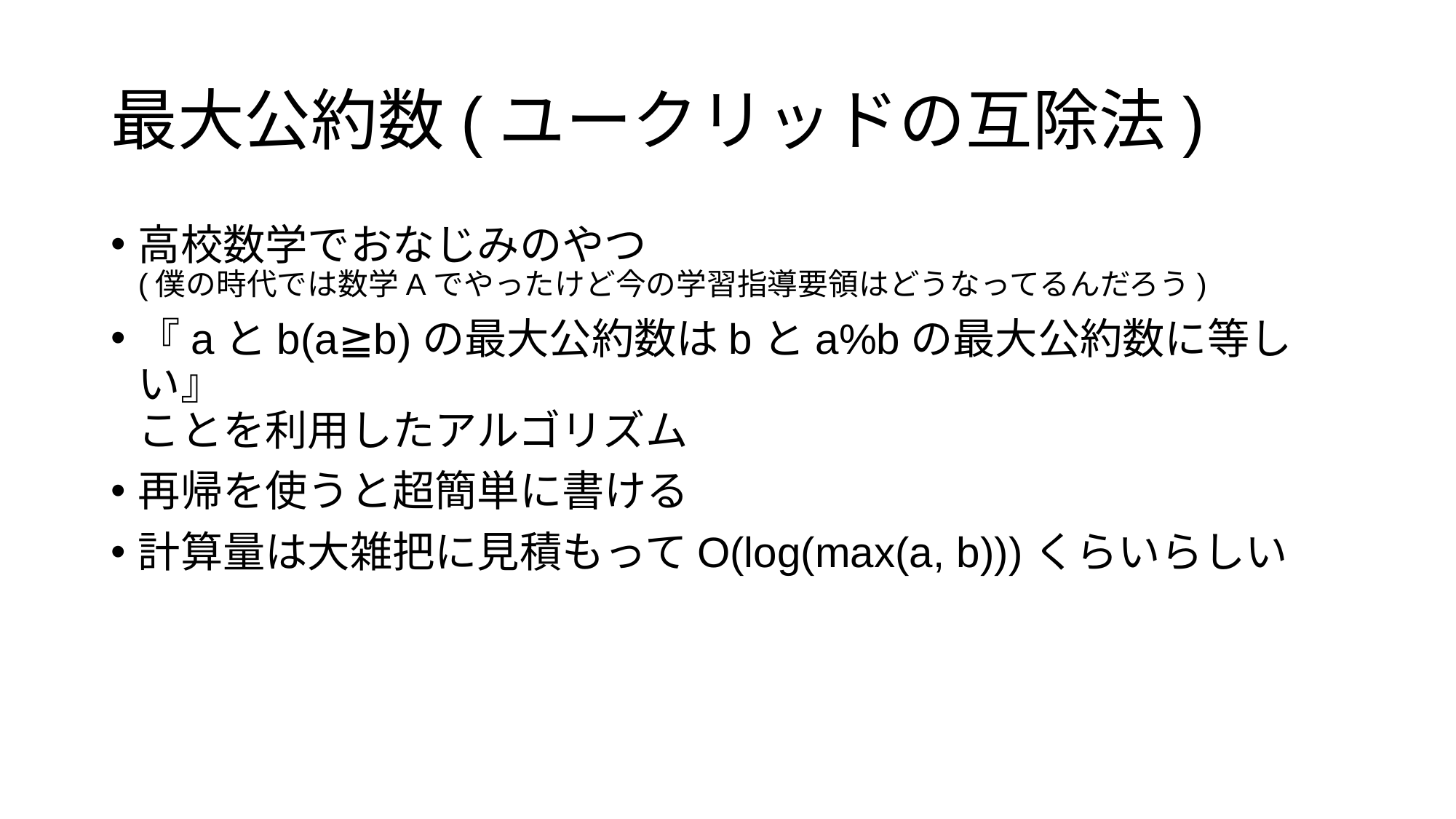

# 最大公約数(ユークリッドの互除法)
高校数学でおなじみのやつ
(僕の時代では数学Aでやったけど今の学習指導要領はどうなってるんだろう)
『aとb(a≧b)の最大公約数はbとa%bの最大公約数に等しい』
ことを利用したアルゴリズム
再帰を使うと超簡単に書ける
計算量は大雑把に見積もってO(log(max(a, b)))くらいらしい